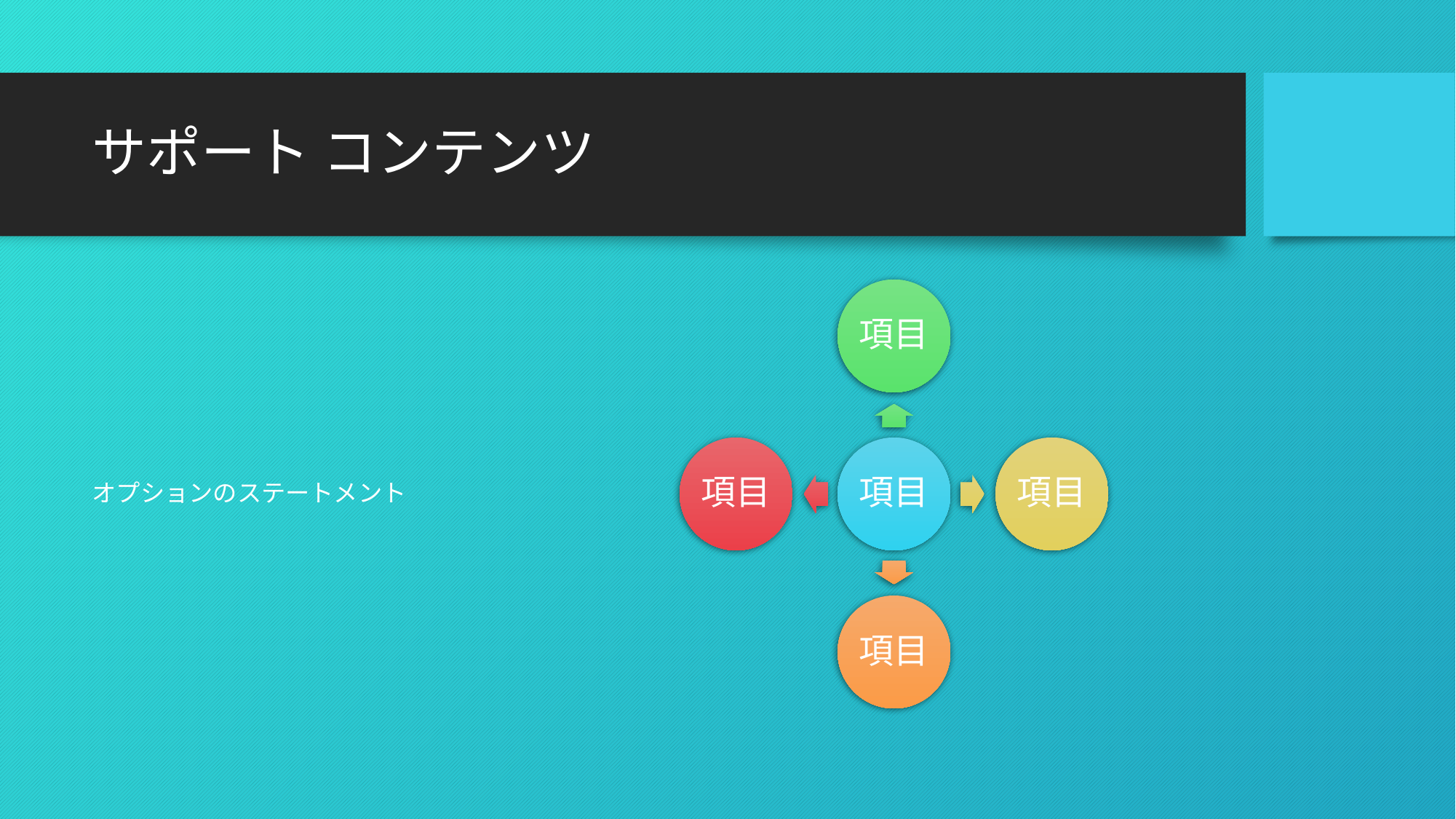

# サポート コンテンツ
項目

項目

項目

項目

項目
オプションのステートメント